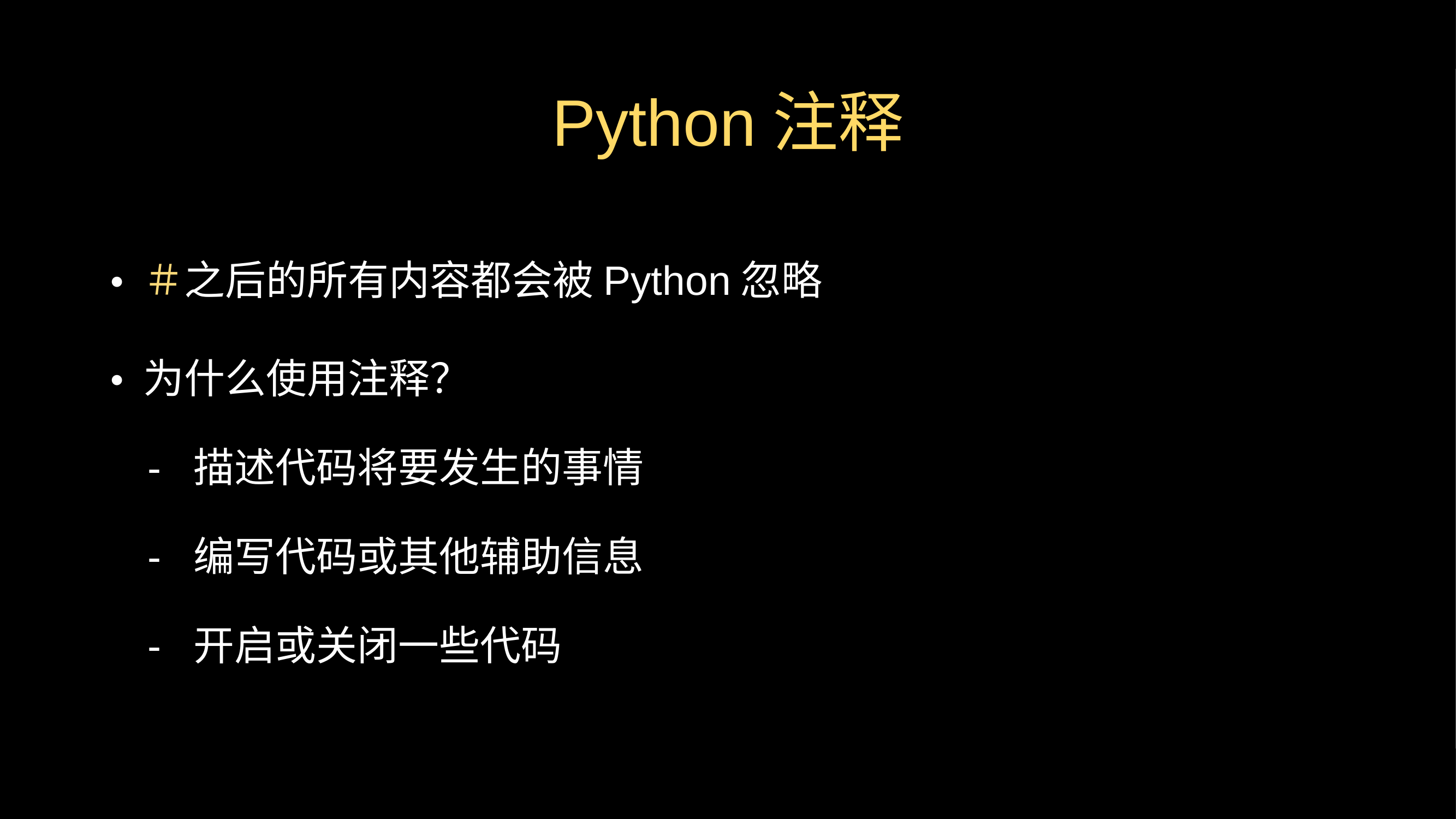

# Python注释
＃之后的所有内容都会被Python忽略

为什么使用注释？
 -  描述代码将要发生的事情
 -  编写代码或其他辅助信息
 -  开启或关闭一些代码